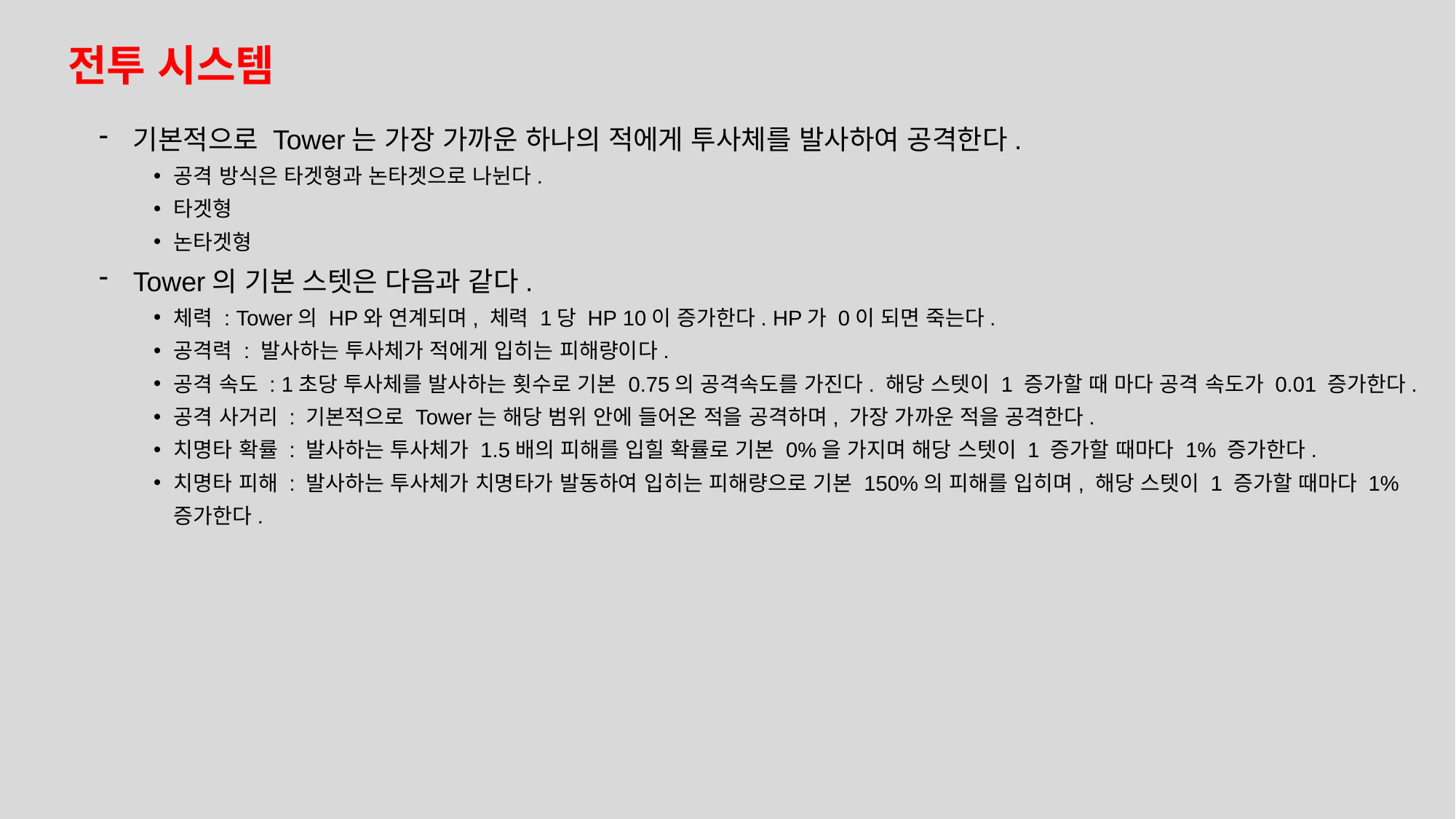

전투 시스템
기본적으로 Tower는 가장 가까운 하나의 적에게 투사체를 발사하여 공격한다.
공격 방식은 타겟형과 논타겟으로 나뉜다.
타겟형
논타겟형
Tower의 기본 스텟은 다음과 같다.
체력 : Tower의 HP와 연계되며, 체력 1당 HP 10이 증가한다. HP가 0이 되면 죽는다.
공격력 : 발사하는 투사체가 적에게 입히는 피해량이다.
공격 속도 : 1초당 투사체를 발사하는 횟수로 기본 0.75의 공격속도를 가진다. 해당 스텟이 1 증가할 때 마다 공격 속도가 0.01 증가한다.
공격 사거리 : 기본적으로 Tower는 해당 범위 안에 들어온 적을 공격하며, 가장 가까운 적을 공격한다.
치명타 확률 : 발사하는 투사체가 1.5배의 피해를 입힐 확률로 기본 0%을 가지며 해당 스텟이 1 증가할 때마다 1% 증가한다.
치명타 피해 : 발사하는 투사체가 치명타가 발동하여 입히는 피해량으로 기본 150%의 피해를 입히며, 해당 스텟이 1 증가할 때마다 1% 증가한다.